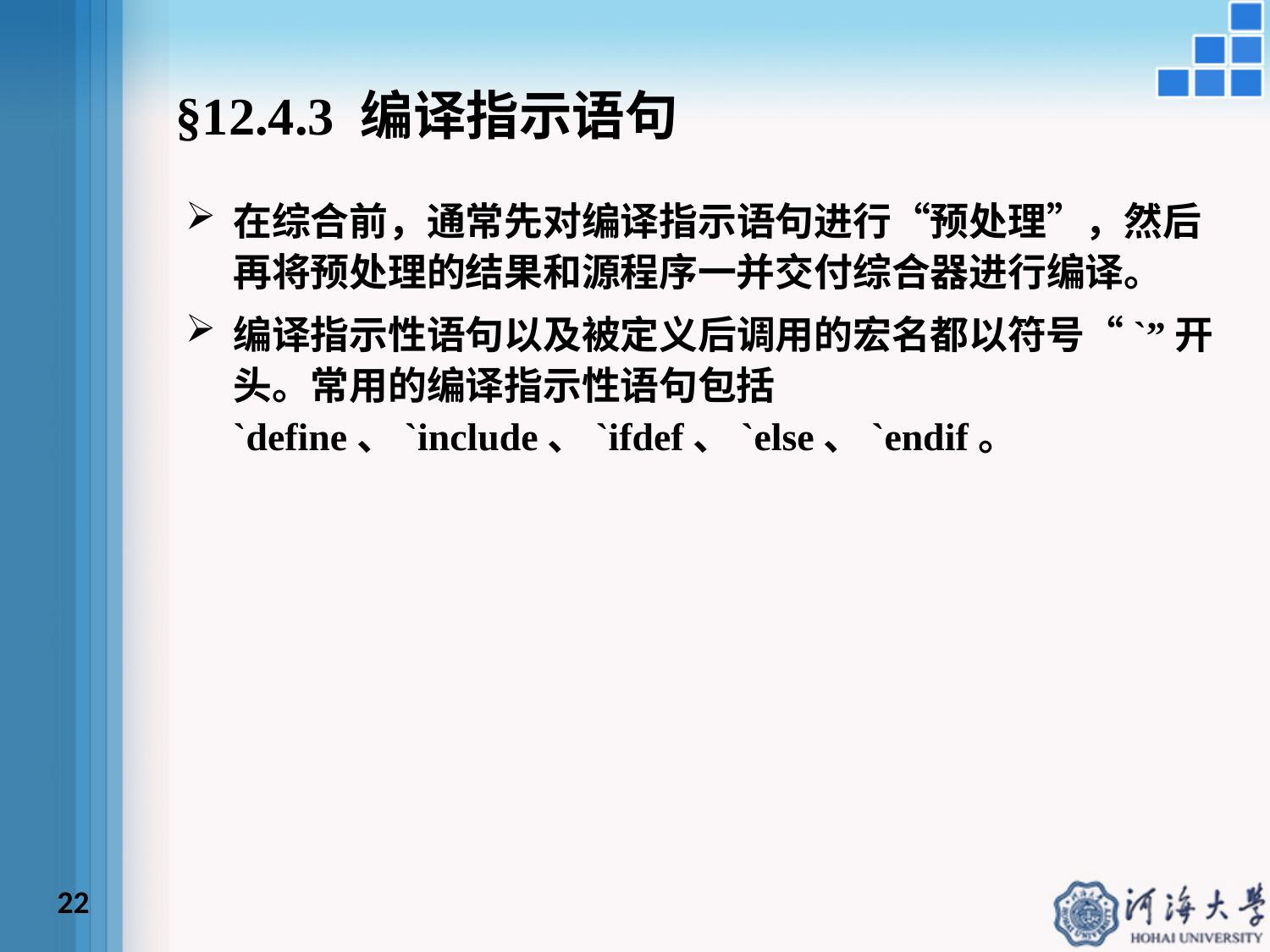

§12.4.3 编译指示语句
在综合前，通常先对编译指示语句进行“预处理”，然后再将预处理的结果和源程序一并交付综合器进行编译。
编译指示性语句以及被定义后调用的宏名都以符号“`”开头。常用的编译指示性语句包括`define、`include、`ifdef、`else、`endif。
22